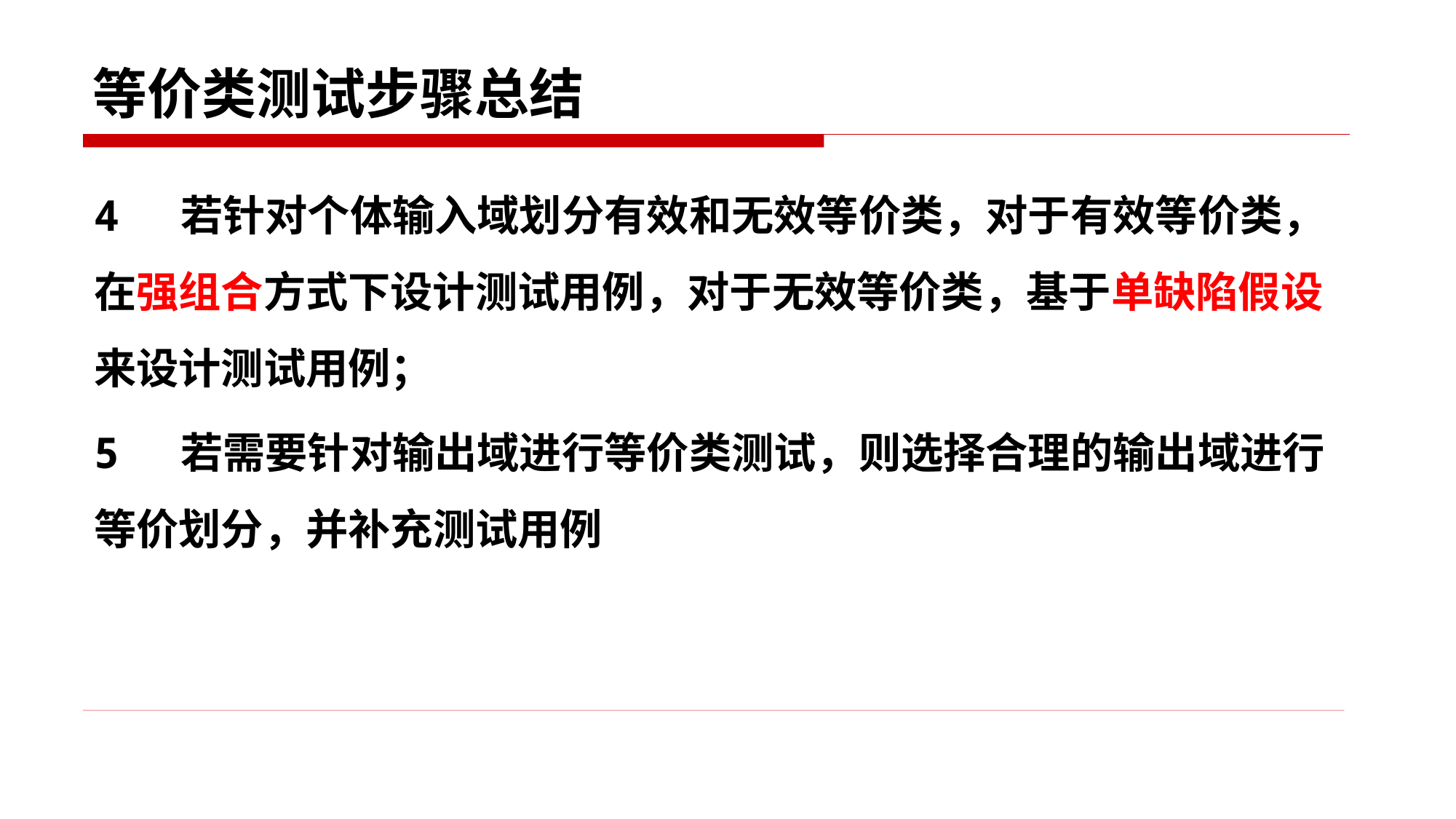

# 等价类测试步骤总结
4  若针对个体输入域划分有效和无效等价类，对于有效等价类，在强组合方式下设计测试用例，对于无效等价类，基于单缺陷假设来设计测试用例；
5  若需要针对输出域进行等价类测试，则选择合理的输出域进行等价划分，并补充测试用例